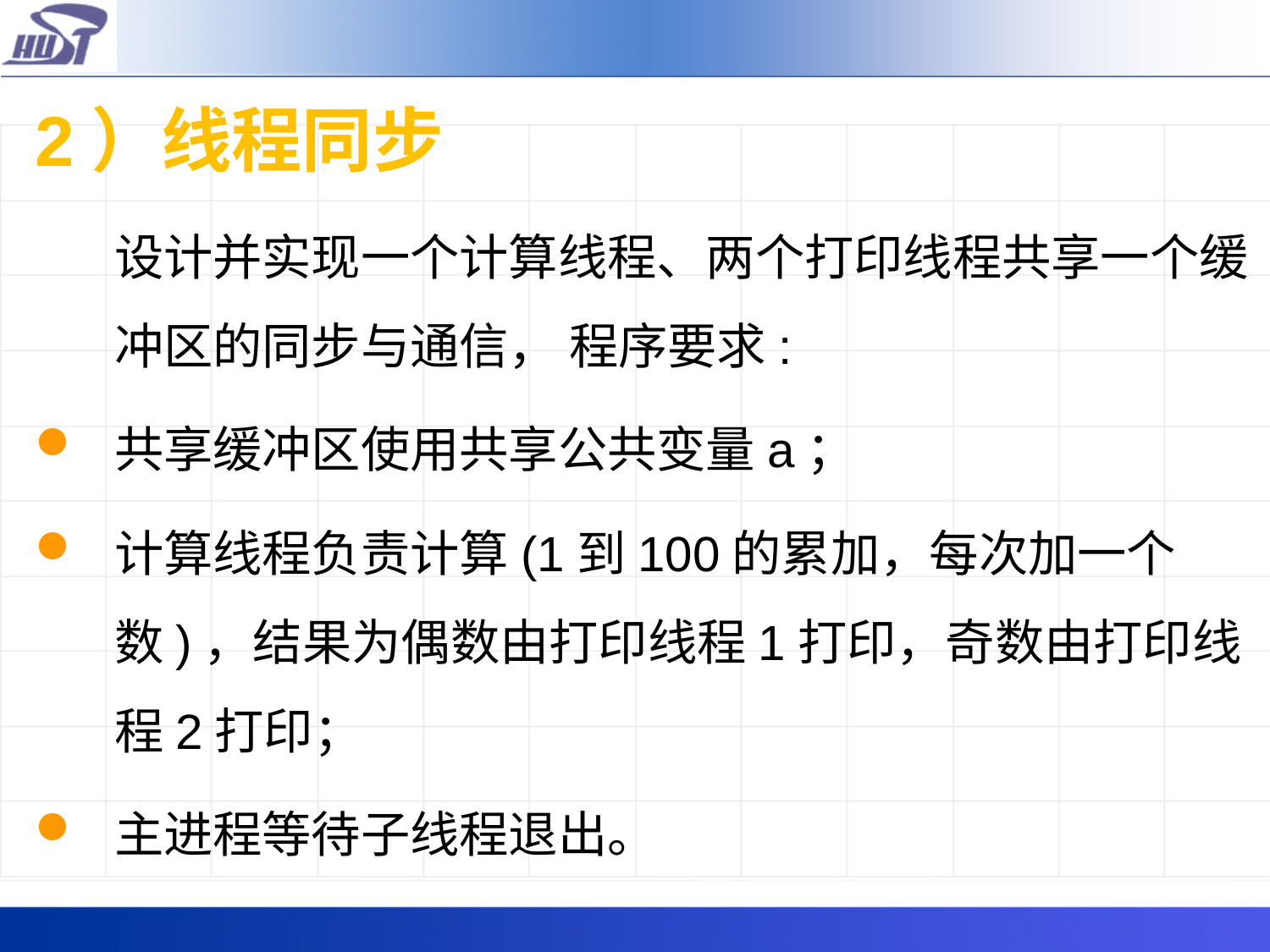

2）线程同步
	设计并实现一个计算线程、两个打印线程共享一个缓冲区的同步与通信， 程序要求:
共享缓冲区使用共享公共变量a；
计算线程负责计算(1到100的累加，每次加一个数)，结果为偶数由打印线程1打印，奇数由打印线程2打印；
主进程等待子线程退出。